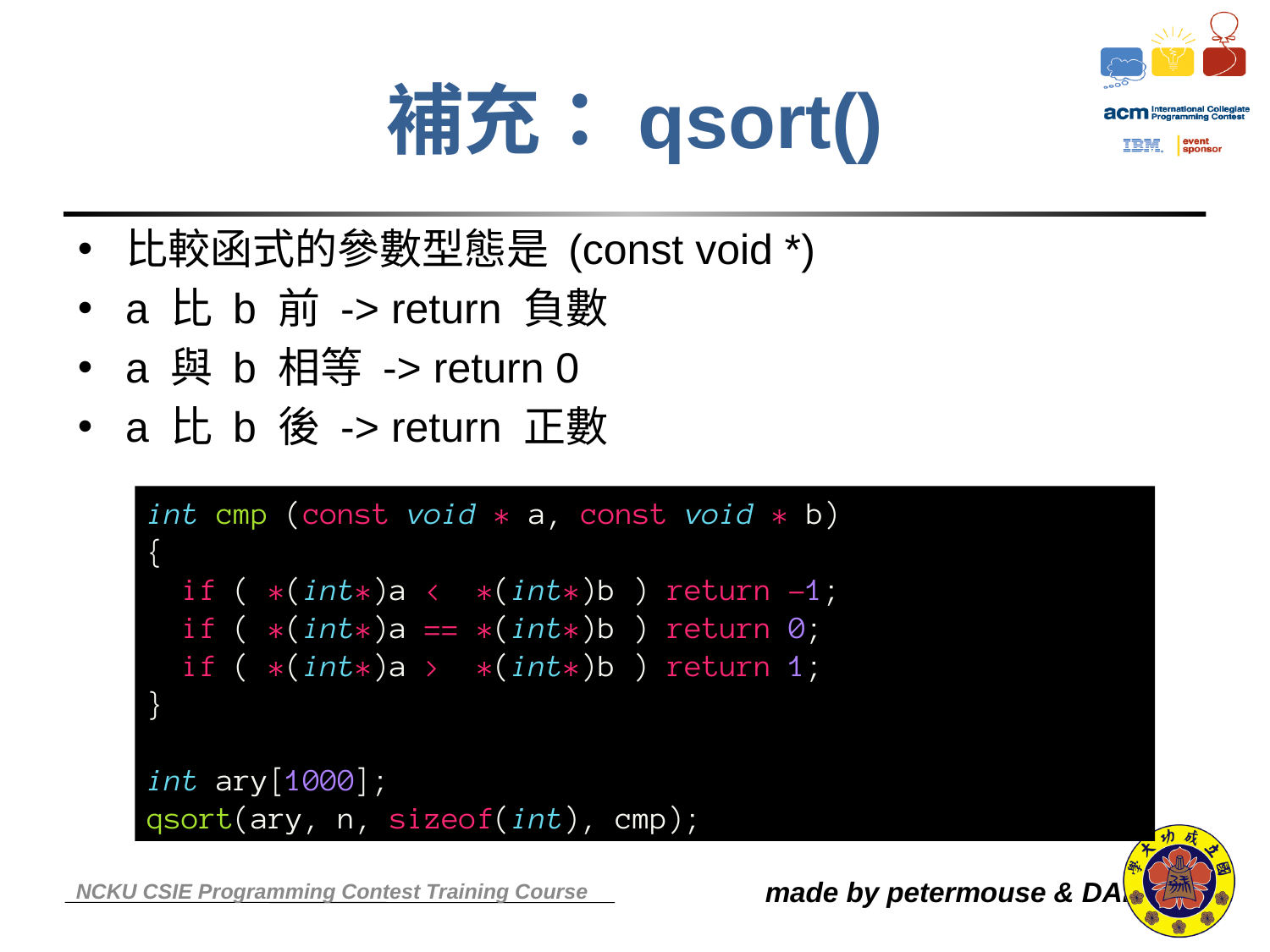

# 補充：qsort()
比較函式的參數型態是 (const void *)
a 比 b 前 -> return 負數
a 與 b 相等 -> return 0
a 比 b 後 -> return 正數

int cmp (const void * a, const void * b)
{
  if ( *(int*)a <  *(int*)b ) return -1;
  if ( *(int*)a == *(int*)b ) return 0;
  if ( *(int*)a >  *(int*)b ) return 1;
}

int ary[1000];
qsort(ary, n, sizeof(int), cmp);